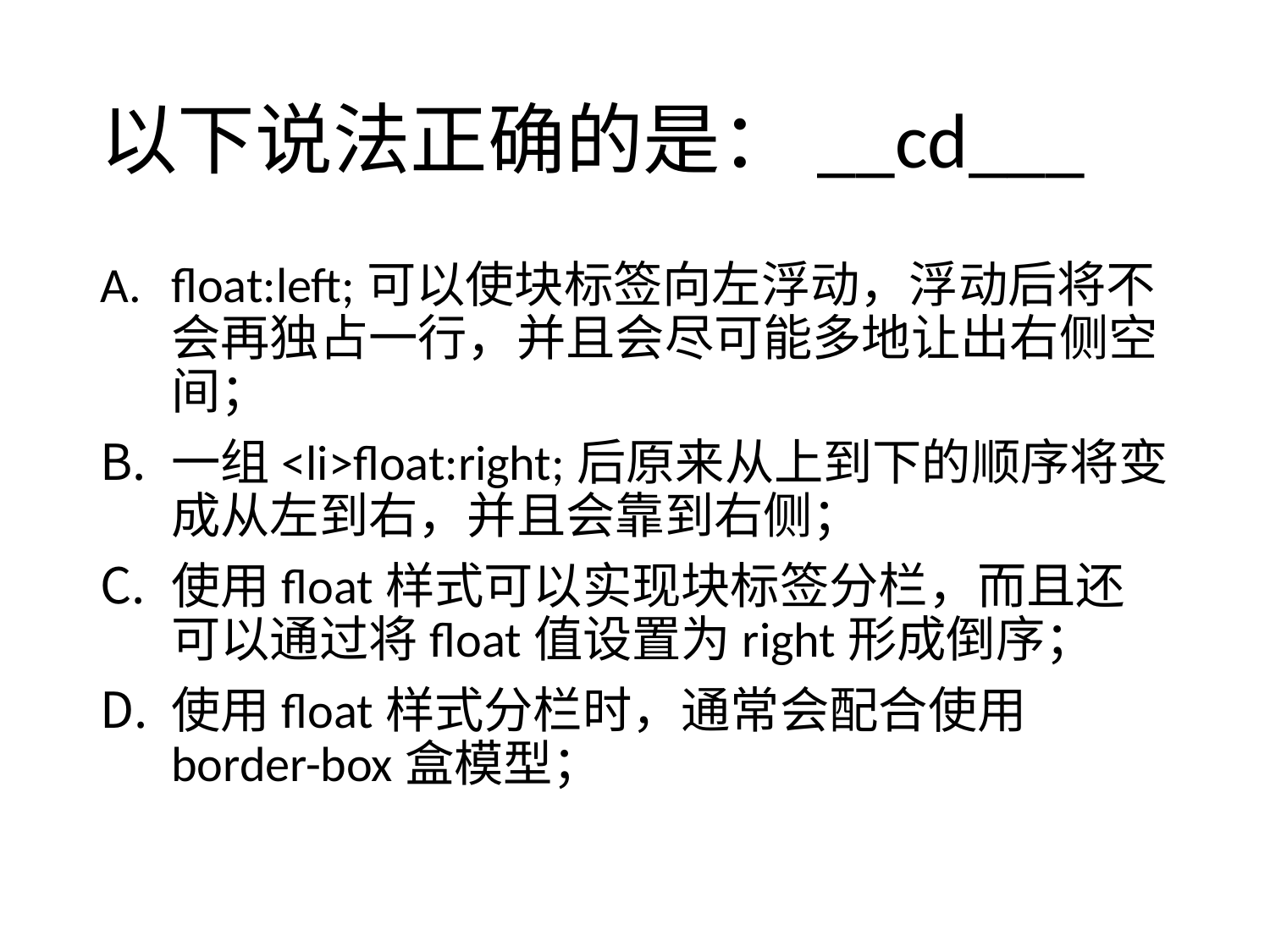

# 以下说法正确的是：__cd___
float:left;可以使块标签向左浮动，浮动后将不会再独占一行，并且会尽可能多地让出右侧空间；
一组<li>float:right;后原来从上到下的顺序将变成从左到右，并且会靠到右侧；
使用float样式可以实现块标签分栏，而且还可以通过将float值设置为right形成倒序；
使用float样式分栏时，通常会配合使用border-box盒模型；